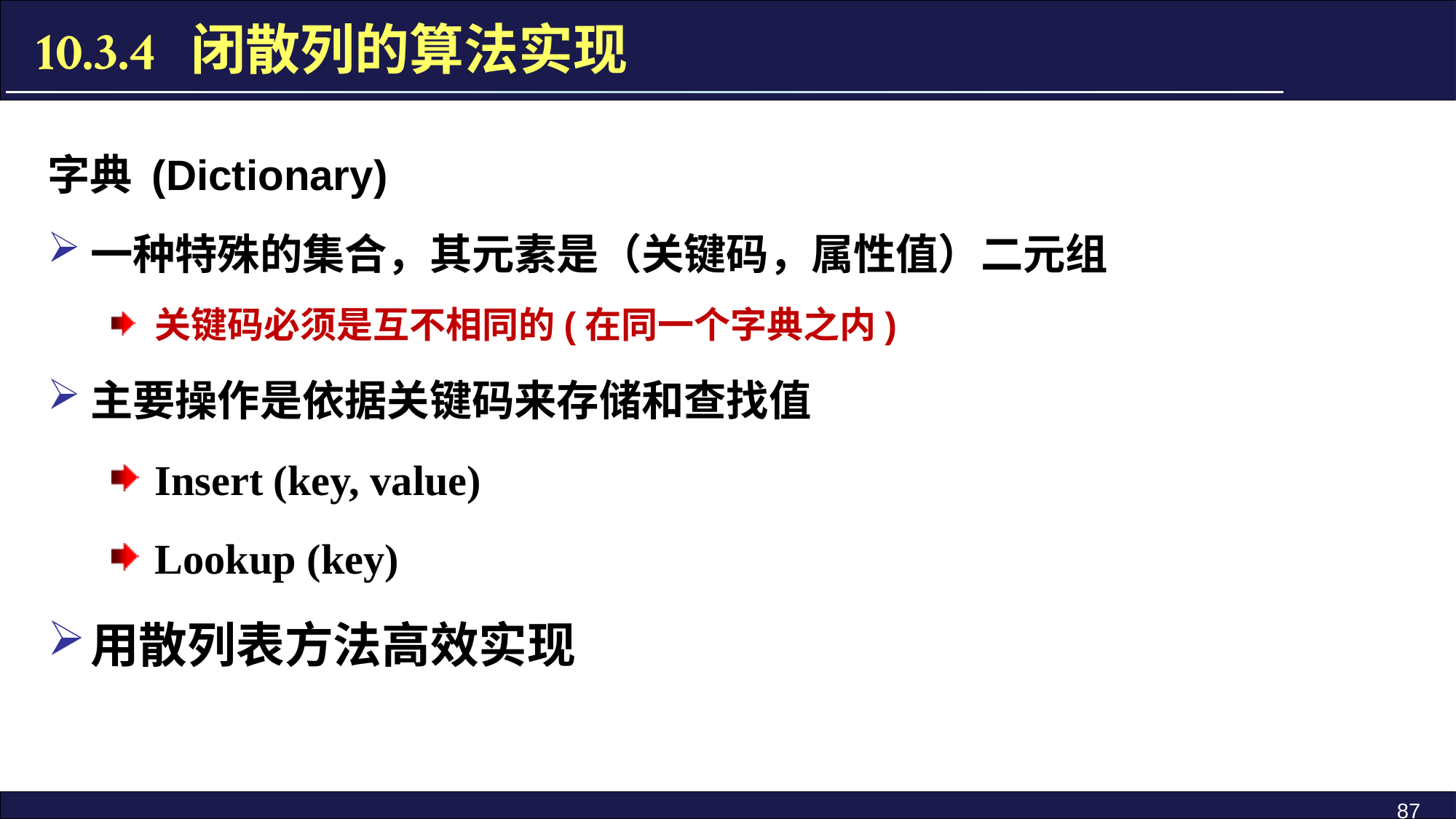

10.3.4  闭散列的算法实现
字典 (Dictionary)
一种特殊的集合，其元素是（关键码，属性值）二元组
关键码必须是互不相同的(在同一个字典之内)
主要操作是依据关键码来存储和查找值
Insert (key, value)
Lookup (key)
用散列表方法高效实现
87